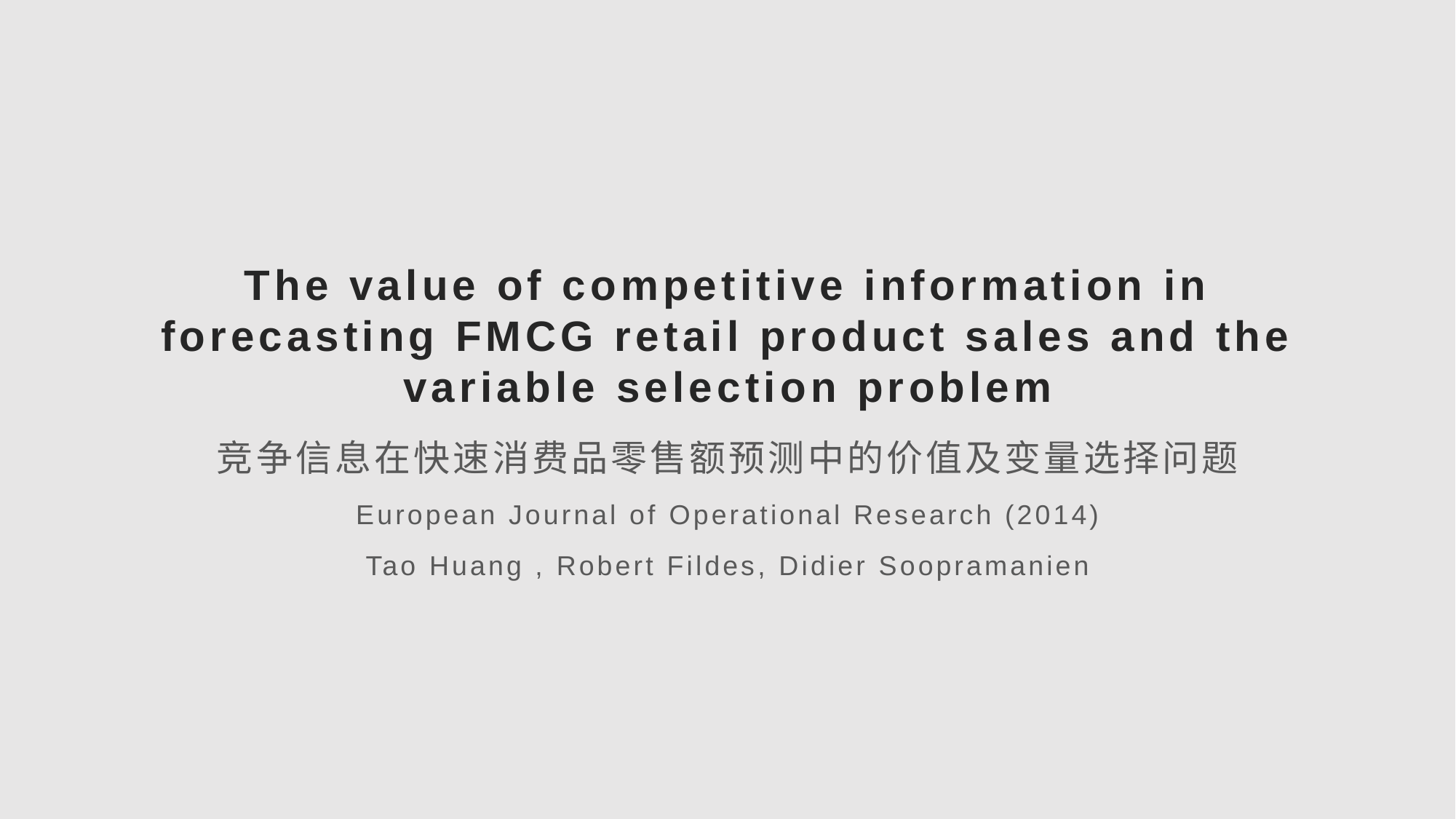

# The value of competitive information in forecasting FMCG retail product sales and the variable selection problem
竞争信息在快速消费品零售额预测中的价值及变量选择问题
European Journal of Operational Research (2014)
Tao Huang , Robert Fildes, Didier Soopramanien